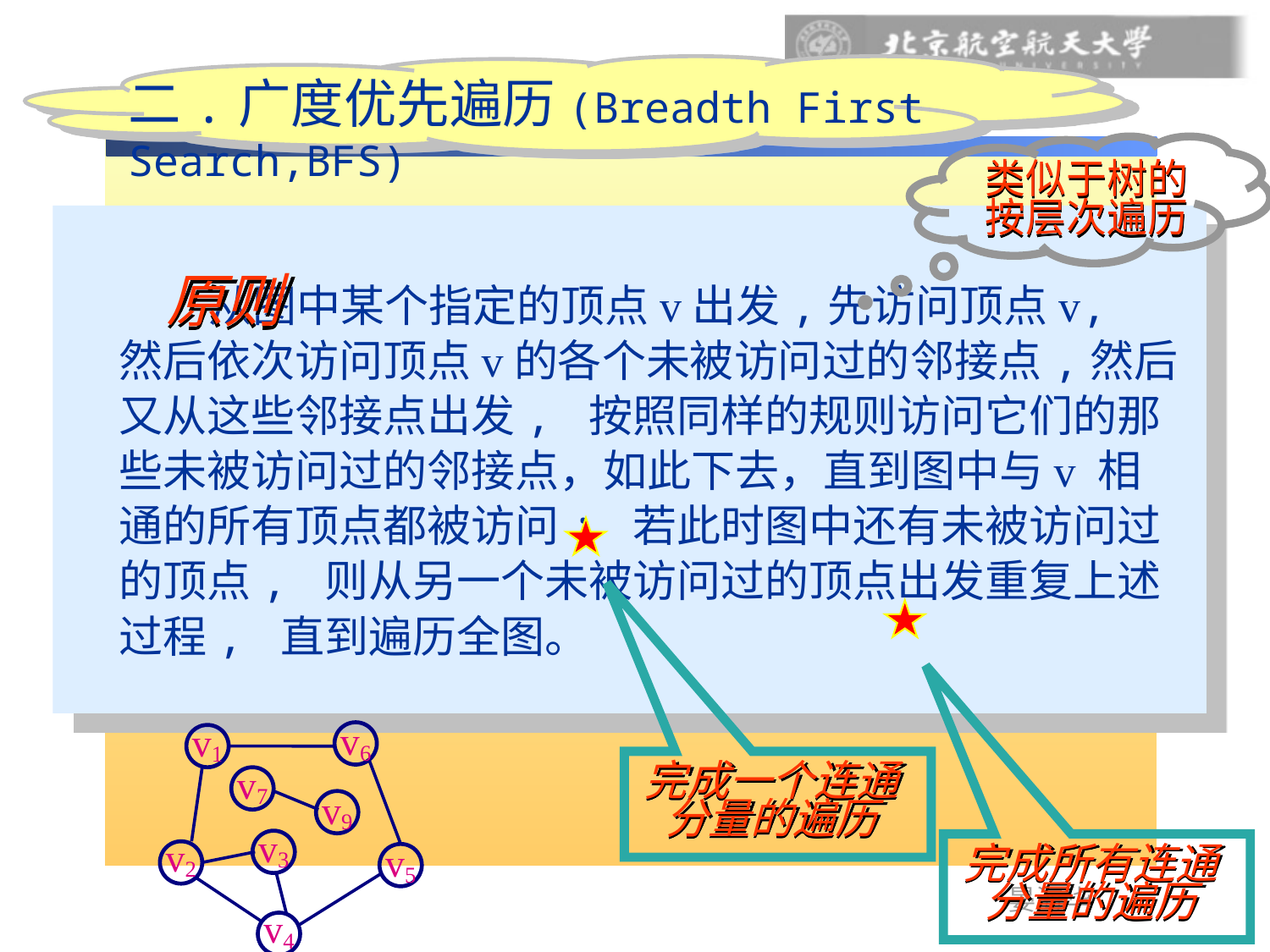

二.广度优先遍历(Breadth First Search,BFS)

类似于树的
按层次遍历

原则
        从图中某个指定的顶点v出发,先访问顶点v,
然后依次访问顶点v的各个未被访问过的邻接点,然后
又从这些邻接点出发, 按照同样的规则访问它们的那
些未被访问过的邻接点，如此下去，直到图中与v 相
通的所有顶点都被访问; 若此时图中还有未被访问过
的顶点, 则从另一个未被访问过的顶点出发重复上述
过程, 直到遍历全图。

完成一个连通
分量的遍历

完成所有连通
分量的遍历
v6
v1

v7

v9

v3
v2

v5

v4